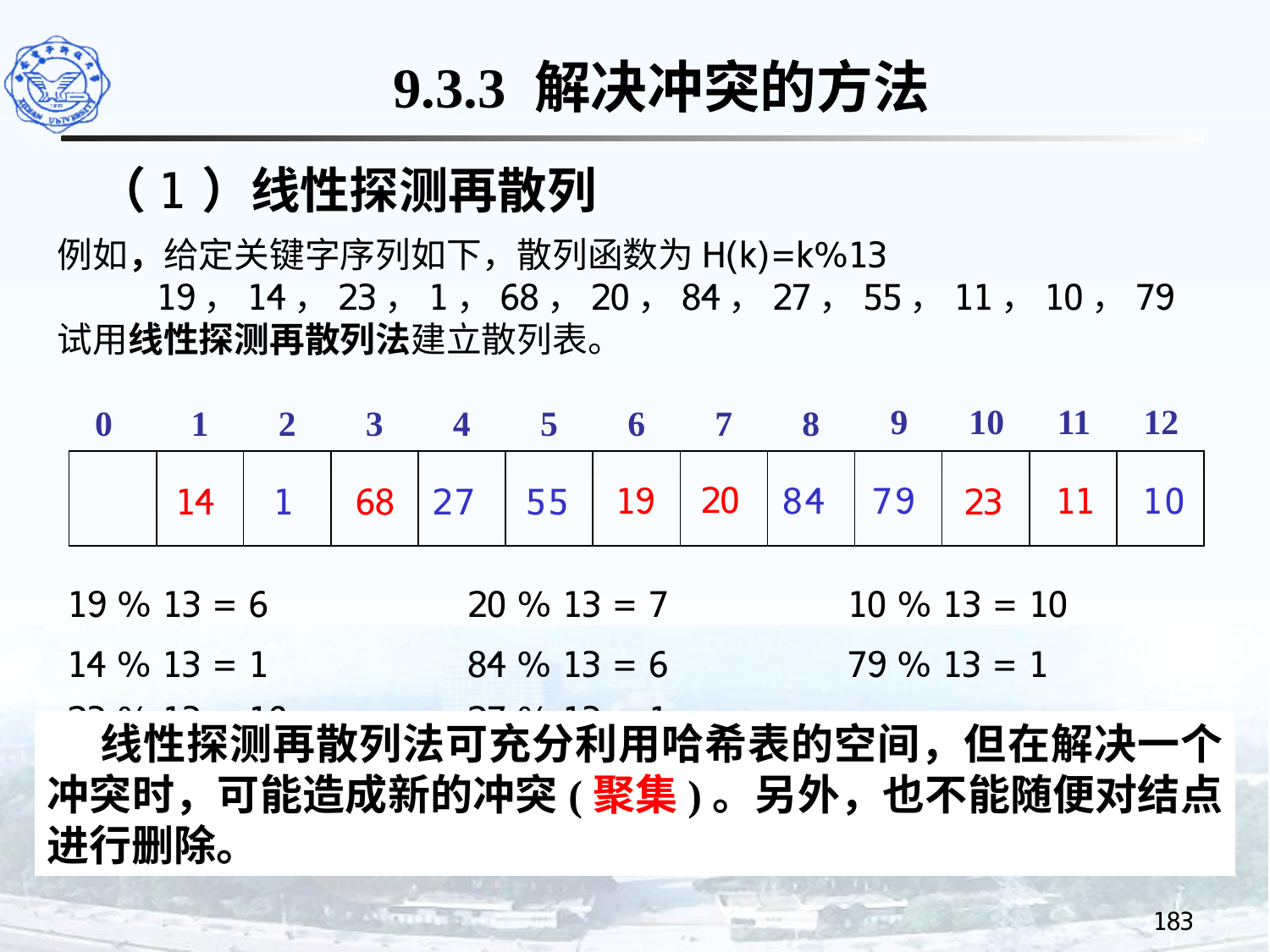

9.3.3 解决冲突的方法
（1）线性探测再散列
例如，给定关键字序列如下，散列函数为H(k)=k%13
         19，14，23，1，68，20，84，27，55，11，10，79
试用线性探测再散列法建立散列表。
9
10
11
12
0
1
2
3
4
5
6
7
8

20
19
84
79
11
10
14
1
68
27
55
23
19 % 13 = 6
20 % 13 = 7
10 % 13 = 10
14 % 13 = 1
84 % 13 = 6
79 % 13 = 1
23 % 13 = 10
27 % 13 = 1
    线性探测再散列法可充分利用哈希表的空间，但在解决一个冲突时，可能造成新的冲突(聚集)。另外，也不能随便对结点进行删除。
55 % 13 = 3
1 % 13 = 1
11 % 13 = 11
68 % 13 = 3
183